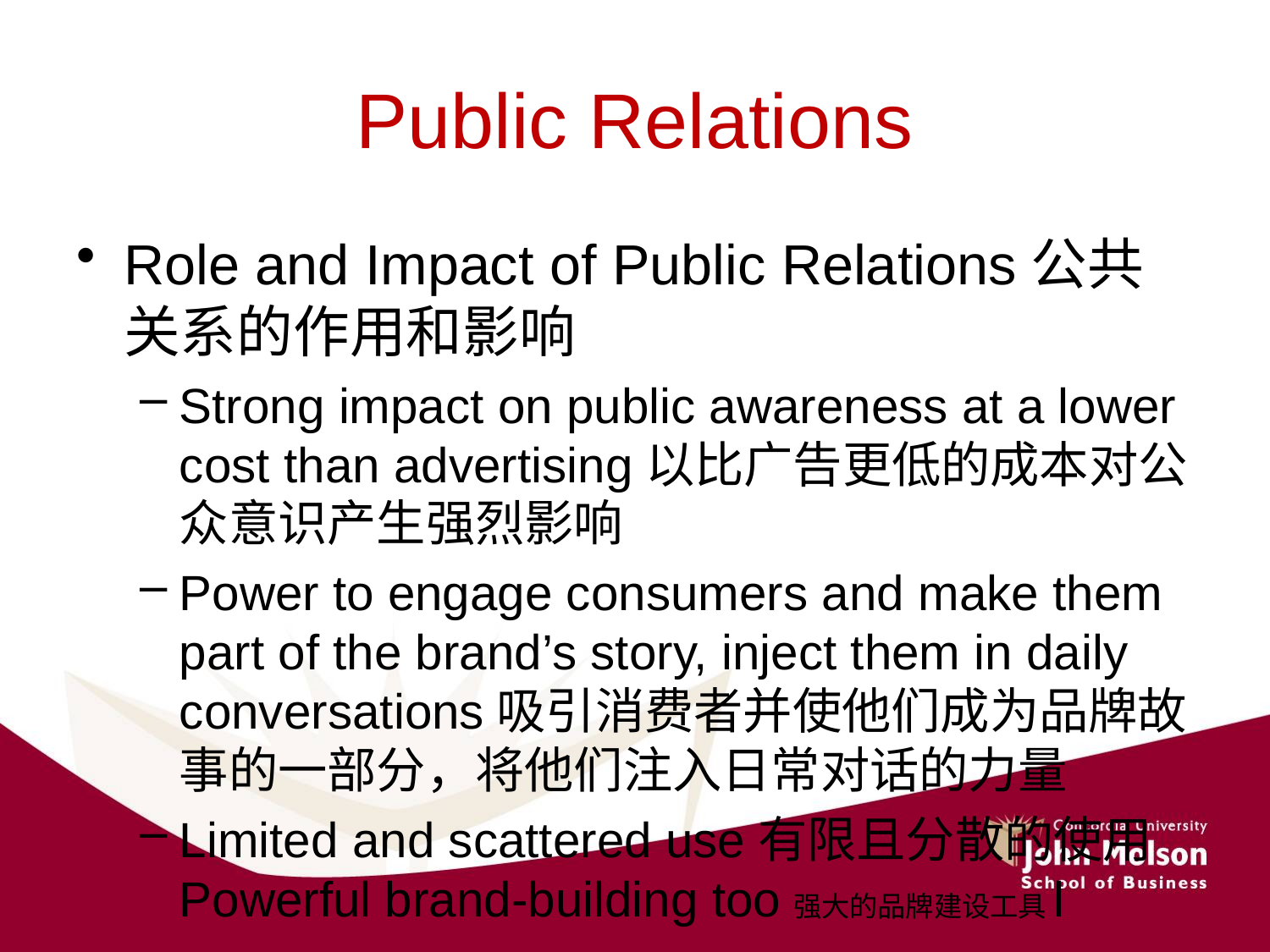

# Public Relations
Role and Impact of Public Relations公共关系的作用和影响
Strong impact on public awareness at a lower cost than advertising以比广告更低的成本对公众意识产生强烈影响
Power to engage consumers and make them part of the brand’s story, inject them in daily conversations吸引消费者并使他们成为品牌故事的一部分，将他们注入日常对话的力量
Limited and scattered use有限且分散的使用Powerful brand-building too强大的品牌建设工具l